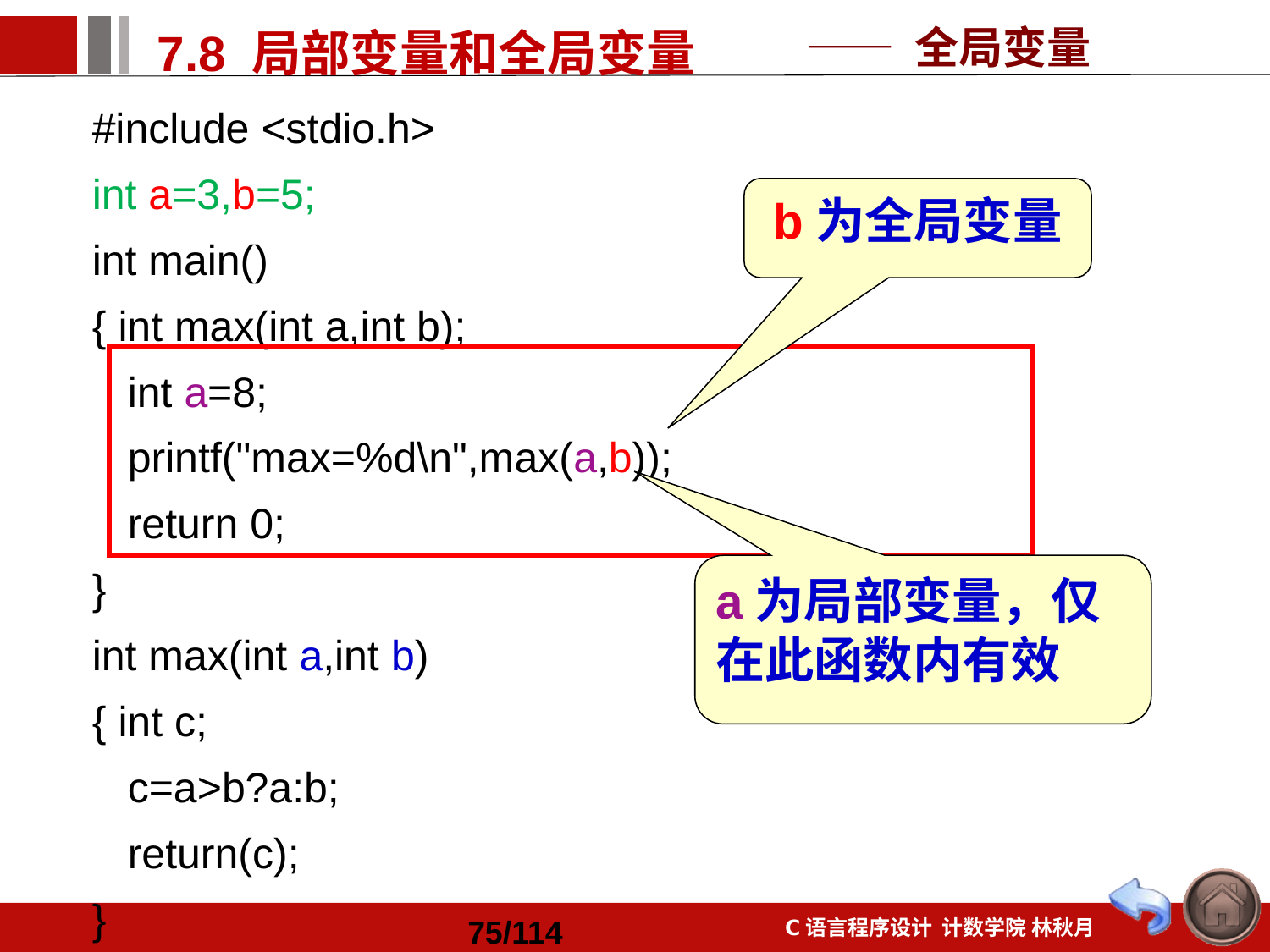

—— 全局变量
#include <stdio.h>
int a=3,b=5;
int main()
{ int max(int a,int b);
   int a=8;
   printf("max=%d\n",max(a,b));
   return 0;
}
int max(int a,int b)
{ int c;
   c=a>b?a:b;
   return(c);
}
b为全局变量

a为局部变量，仅在此函数内有效